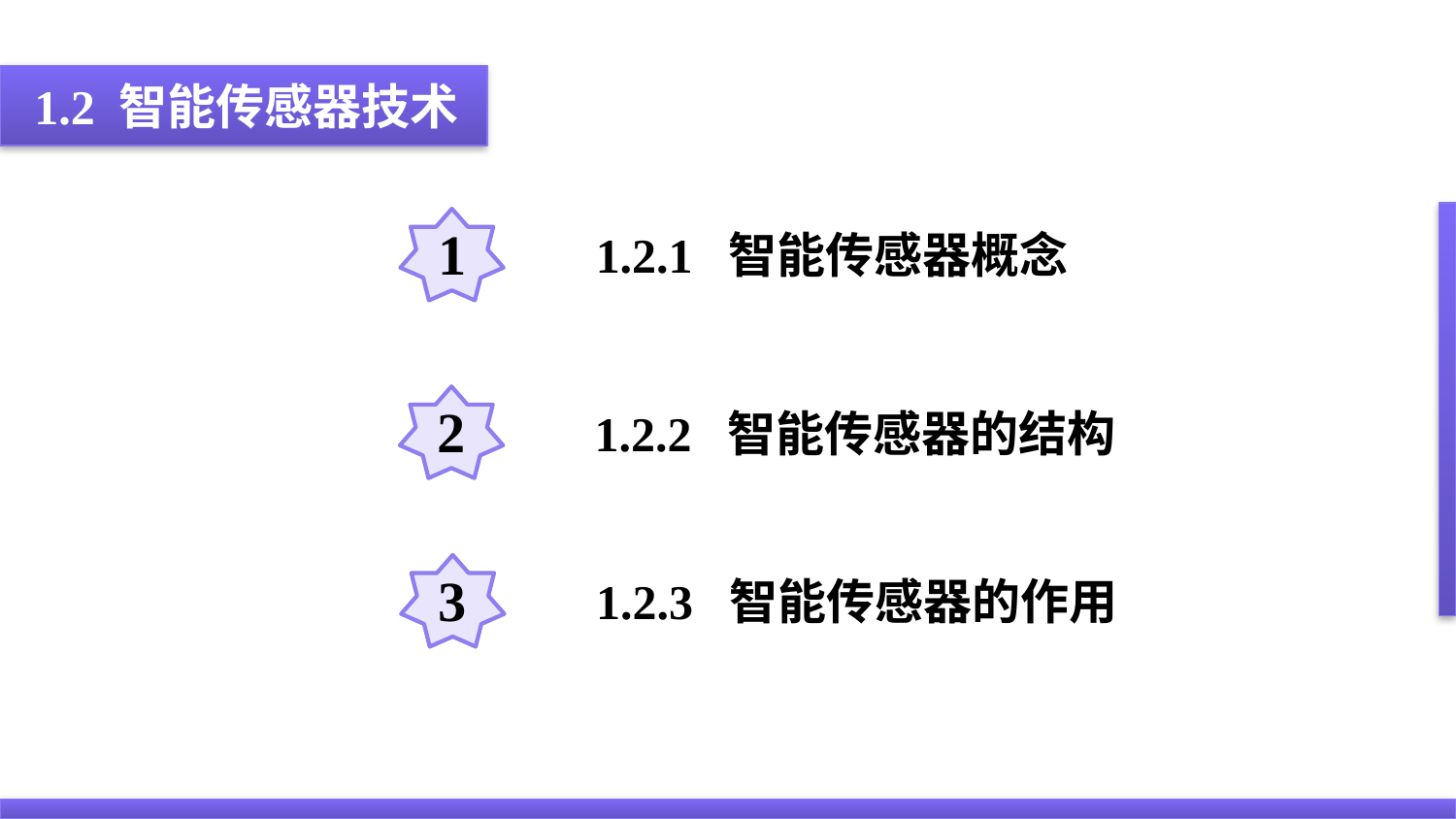

1.2 智能传感器技术
1
1.2.1  智能传感器概念
2
1.2.2  智能传感器的结构
3
1.2.3  智能传感器的作用